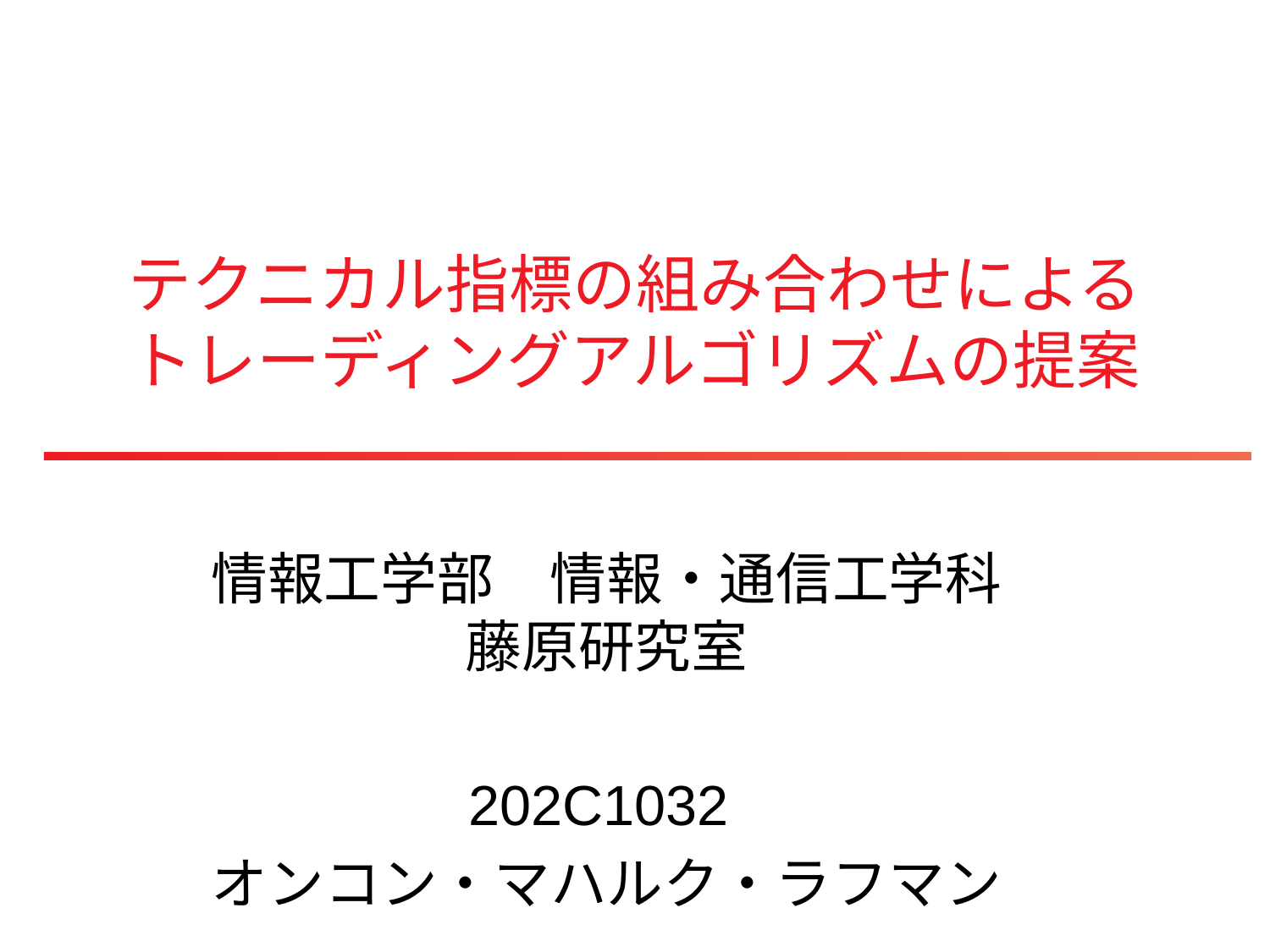

# テクニカル指標の組み合わせによる トレーディングアルゴリズムの提案
情報工学部　情報・通信工学科
藤原研究室

202C1032
オンコン・マハルク・ラフマン